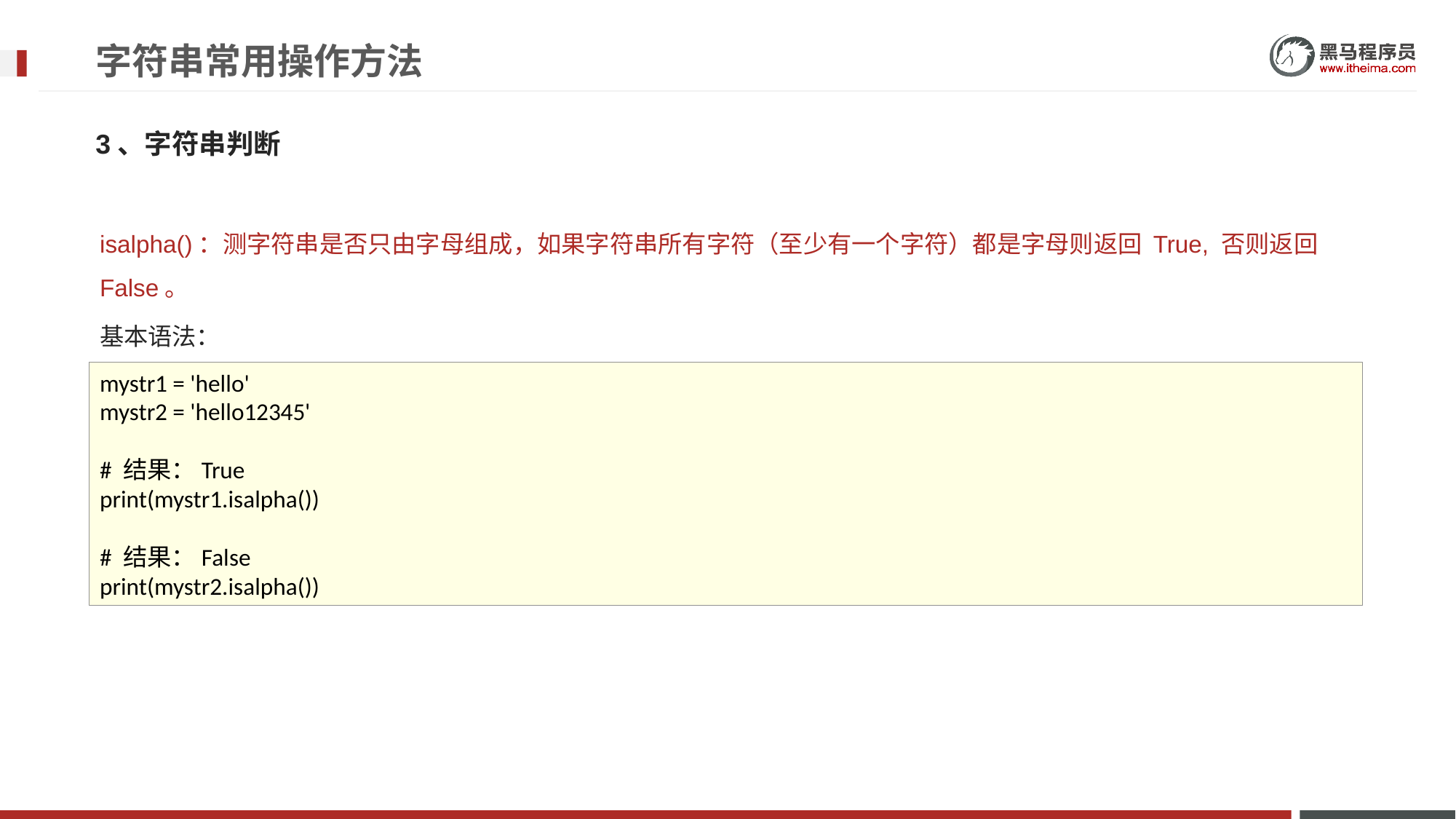

# 字符串常用操作方法
3、字符串判断
isalpha()：测字符串是否只由字母组成，如果字符串所有字符（至少有一个字符）都是字母则返回 True, 否则返回 False。
基本语法：
mystr1 = 'hello'
mystr2 = 'hello12345'

# 结果：True
print(mystr1.isalpha())

# 结果：False
print(mystr2.isalpha())